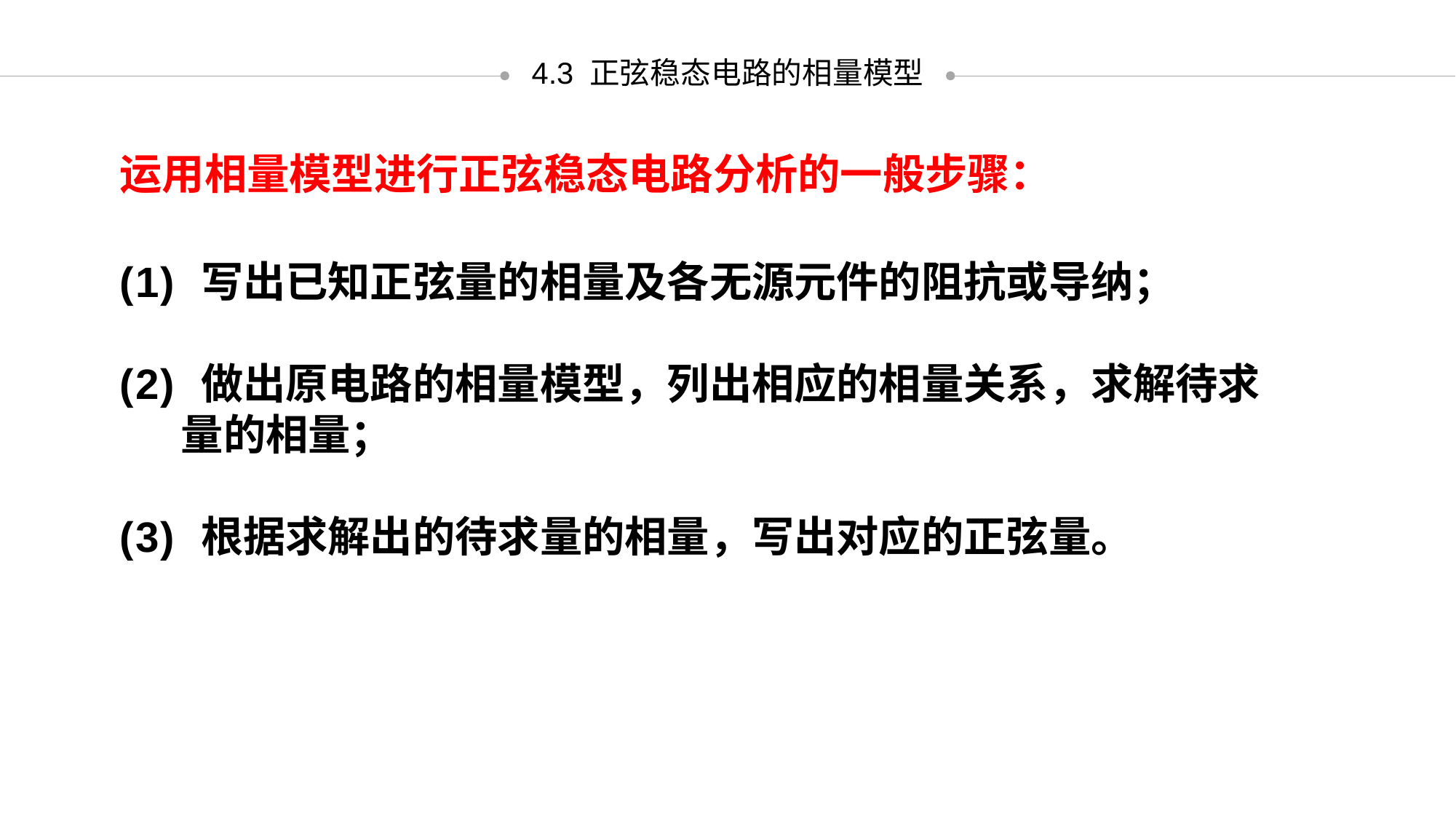

4.3 正弦稳态电路的相量模型
运用相量模型进行正弦稳态电路分析的一般步骤：
 写出已知正弦量的相量及各无源元件的阻抗或导纳；

 做出原电路的相量模型，列出相应的相量关系，求解待求量的相量；

 根据求解出的待求量的相量，写出对应的正弦量。